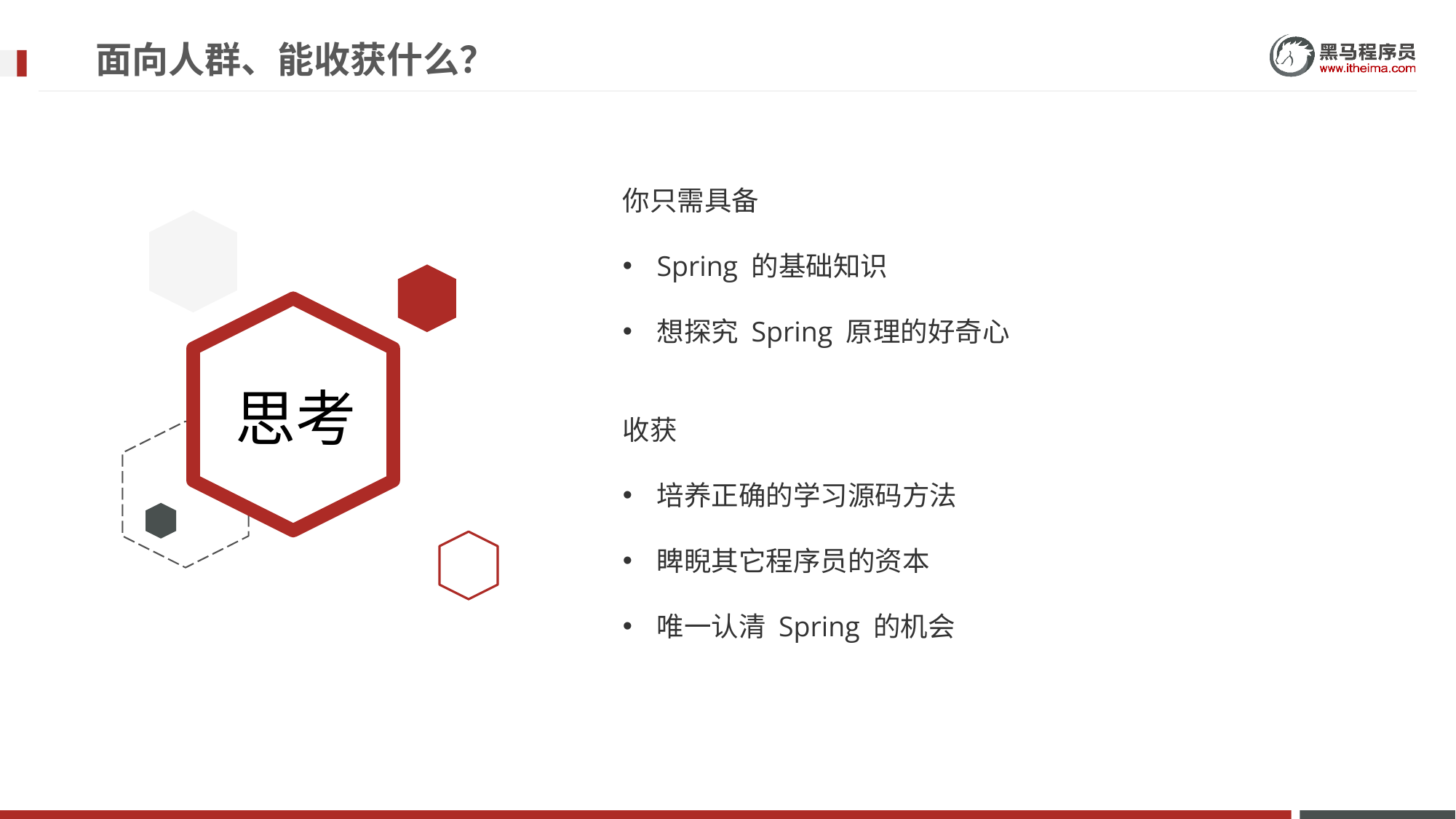

# 面向人群、能收获什么？

你只需具备

Spring 的基础知识

想探究 Spring 原理的好奇心

收获

培养正确的学习源码方法

睥睨其它程序员的资本

唯一认清 Spring 的机会